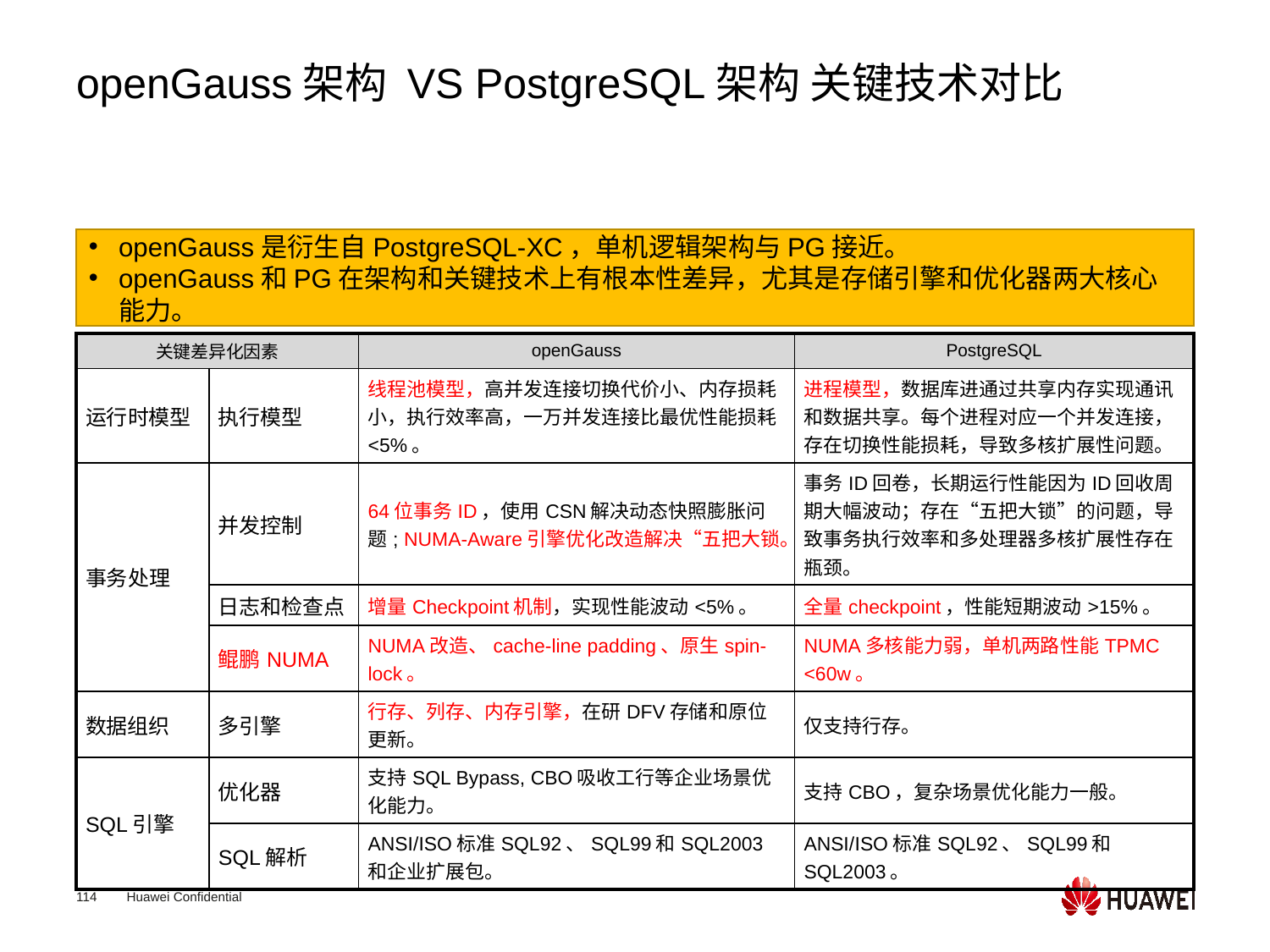

# openGauss架构 VS PostgreSQL架构 关键技术对比

openGauss是衍生自PostgreSQL-XC，单机逻辑架构与PG接近。
openGauss和PG在架构和关键技术上有根本性差异，尤其是存储引擎和优化器两大核心能力。
| 关键差异化因素 |  | openGauss | PostgreSQL |
| --- | --- | --- | --- |
| 运行时模型 | 执行模型 | 线程池模型，高并发连接切换代价小、内存损耗小，执行效率高，一万并发连接比最优性能损耗<5%。 | 进程模型，数据库进通过共享内存实现通讯和数据共享。每个进程对应一个并发连接，存在切换性能损耗，导致多核扩展性问题。 |
| 事务处理 | 并发控制 | 64位事务ID，使用CSN解决动态快照膨胀问题; NUMA-Aware引擎优化改造解决“五把大锁。 | 事务ID回卷，长期运行性能因为ID回收周期大幅波动；存在“五把大锁”的问题，导致事务执行效率和多处理器多核扩展性存在瓶颈。 |
|  | 日志和检查点 | 增量Checkpoint机制，实现性能波动<5%。 | 全量checkpoint，性能短期波动>15%。 |
|  | 鲲鹏NUMA | NUMA改造、cache-line padding、原生spin-lock。 | NUMA多核能力弱，单机两路性能TPMC <60w。 |
| 数据组织 | 多引擎 | 行存、列存、内存引擎，在研DFV存储和原位更新。 | 仅支持行存。 |
| SQL引擎 | 优化器 | 支持SQL Bypass, CBO吸收工行等企业场景优化能力。 | 支持CBO，复杂场景优化能力一般。 |
|  | SQL解析 | ANSI/ISO标准SQL92、SQL99和SQL2003 和企业扩展包。 | ANSI/ISO标准SQL92、SQL99和SQL2003。 |